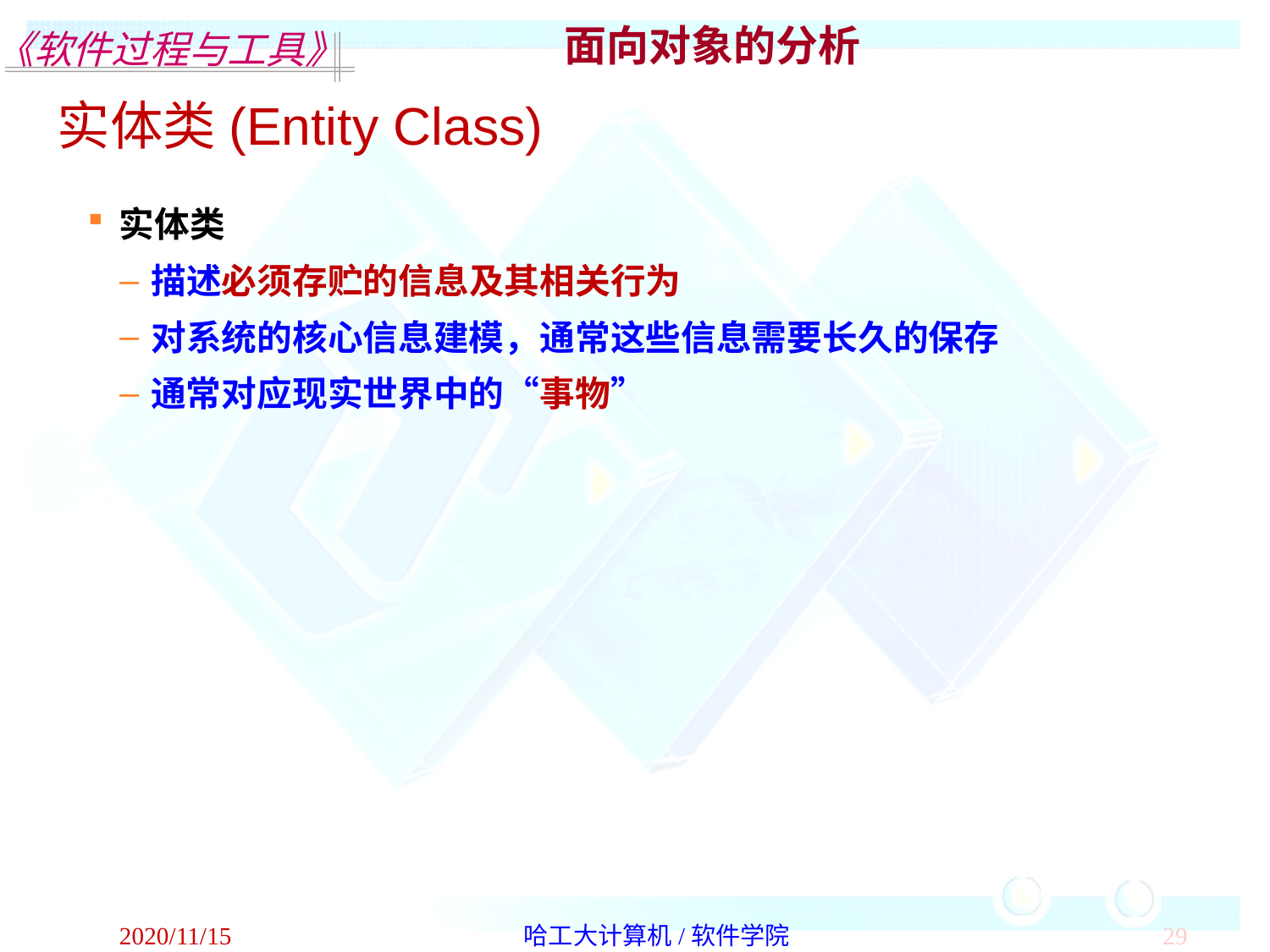

面向对象的分析
实体类(Entity Class)
实体类
描述必须存贮的信息及其相关行为
对系统的核心信息建模，通常这些信息需要长久的保存
通常对应现实世界中的“事物”